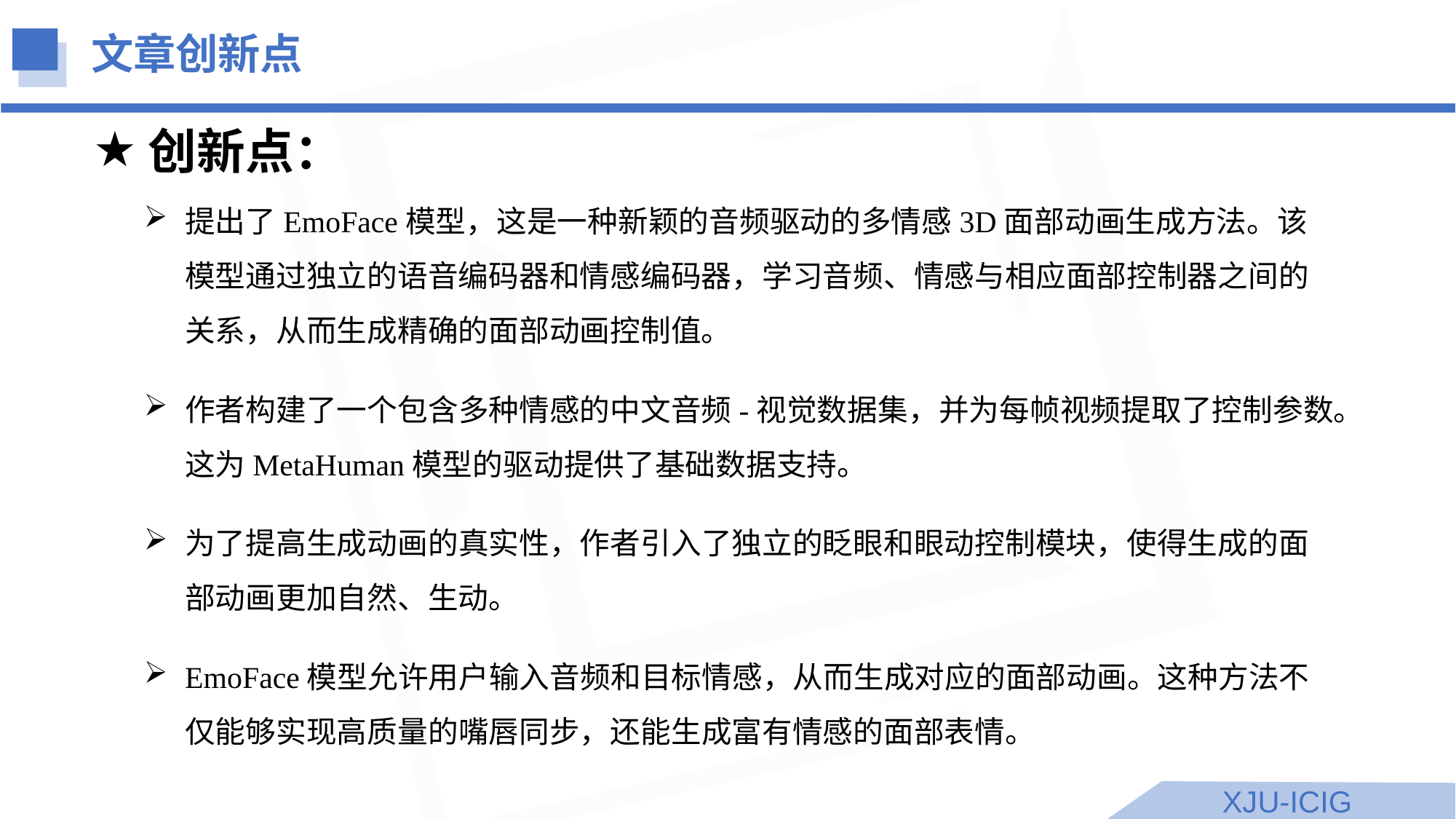

文章创新点

创新点：
提出了EmoFace模型，这是一种新颖的音频驱动的多情感3D面部动画生成方法。该模型通过独立的语音编码器和情感编码器，学习音频、情感与相应面部控制器之间的关系，从而生成精确的面部动画控制值。
作者构建了一个包含多种情感的中文音频-视觉数据集，并为每帧视频提取了控制参数。这为MetaHuman模型的驱动提供了基础数据支持。
为了提高生成动画的真实性，作者引入了独立的眨眼和眼动控制模块，使得生成的面部动画更加自然、生动。
EmoFace模型允许用户输入音频和目标情感，从而生成对应的面部动画。这种方法不仅能够实现高质量的嘴唇同步，还能生成富有情感的面部表情。
XJU-ICIG